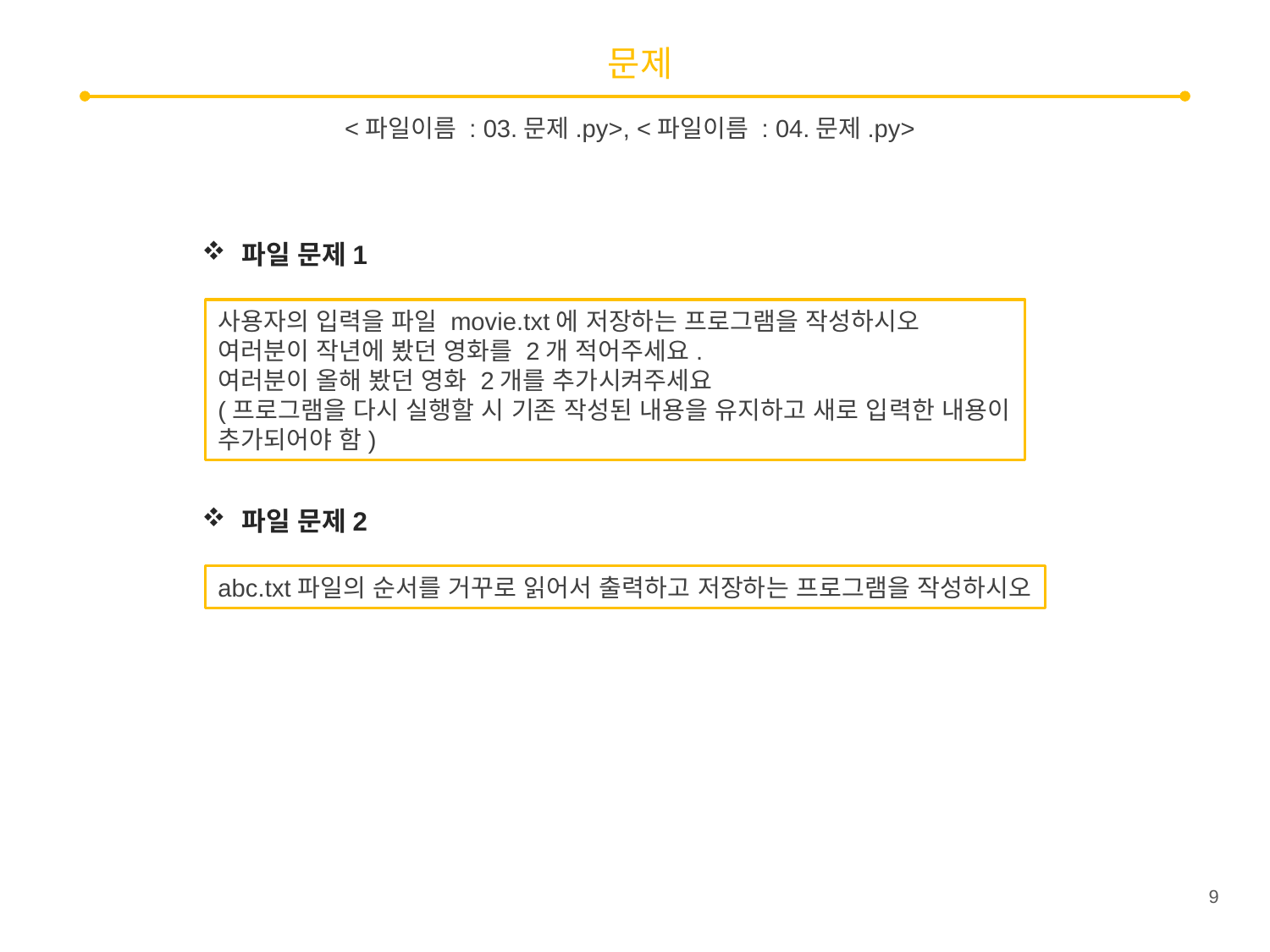

# 문제
<파일이름 : 03.문제.py>, <파일이름 : 04.문제.py>
파일 문제1
사용자의 입력을 파일 movie.txt에 저장하는 프로그램을 작성하시오
여러분이 작년에 봤던 영화를 2개 적어주세요.
여러분이 올해 봤던 영화 2개를 추가시켜주세요
(프로그램을 다시 실행할 시 기존 작성된 내용을 유지하고 새로 입력한 내용이 추가되어야 함)
파일 문제2
abc.txt파일의 순서를 거꾸로 읽어서 출력하고 저장하는 프로그램을 작성하시오